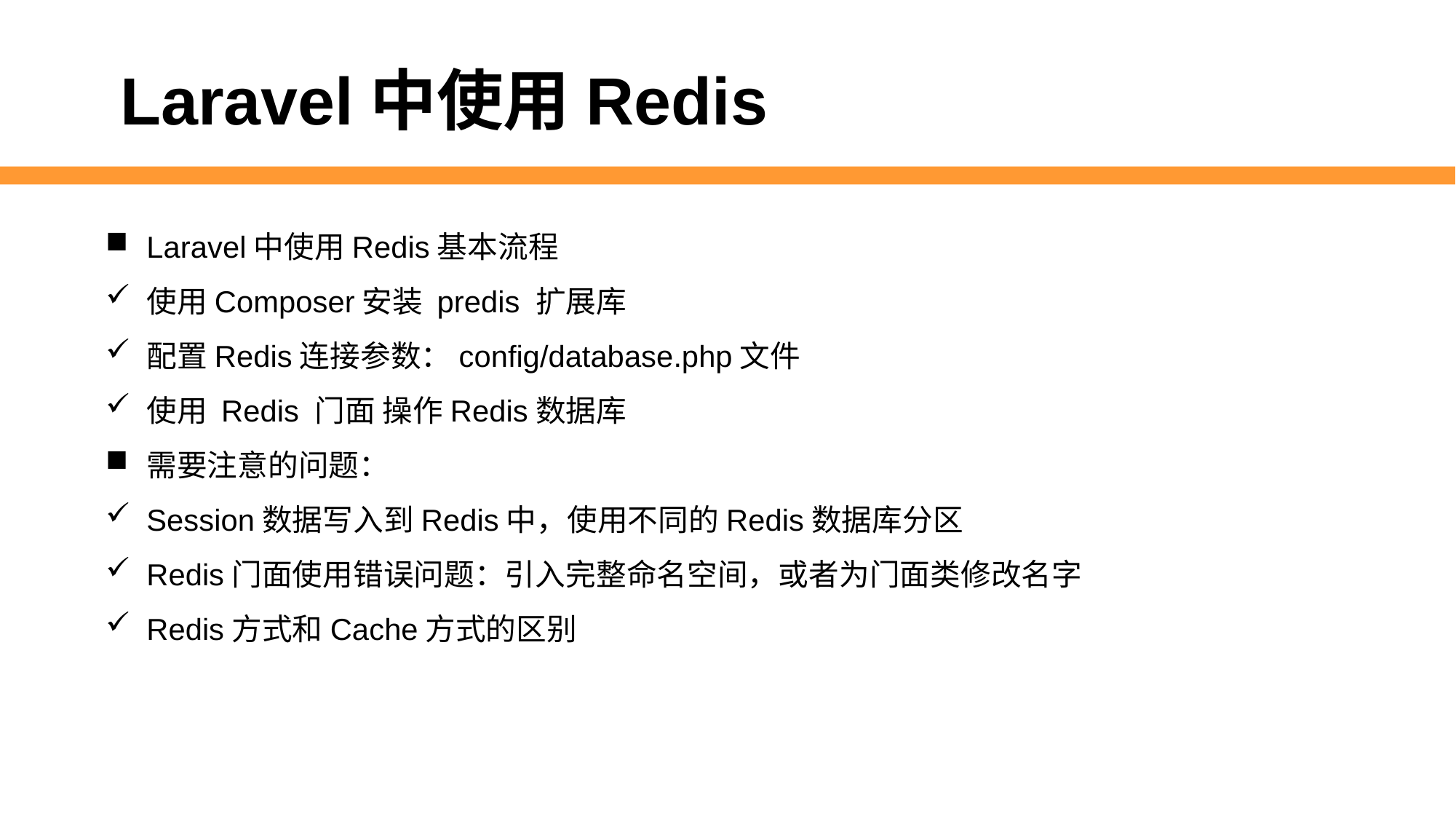

Laravel中使用Redis
Laravel中使用Redis基本流程
使用Composer安装 predis 扩展库
配置Redis连接参数：config/database.php文件
使用 Redis 门面 操作Redis数据库
需要注意的问题：
Session数据写入到Redis中，使用不同的Redis数据库分区
Redis门面使用错误问题：引入完整命名空间，或者为门面类修改名字
Redis方式和Cache方式的区别